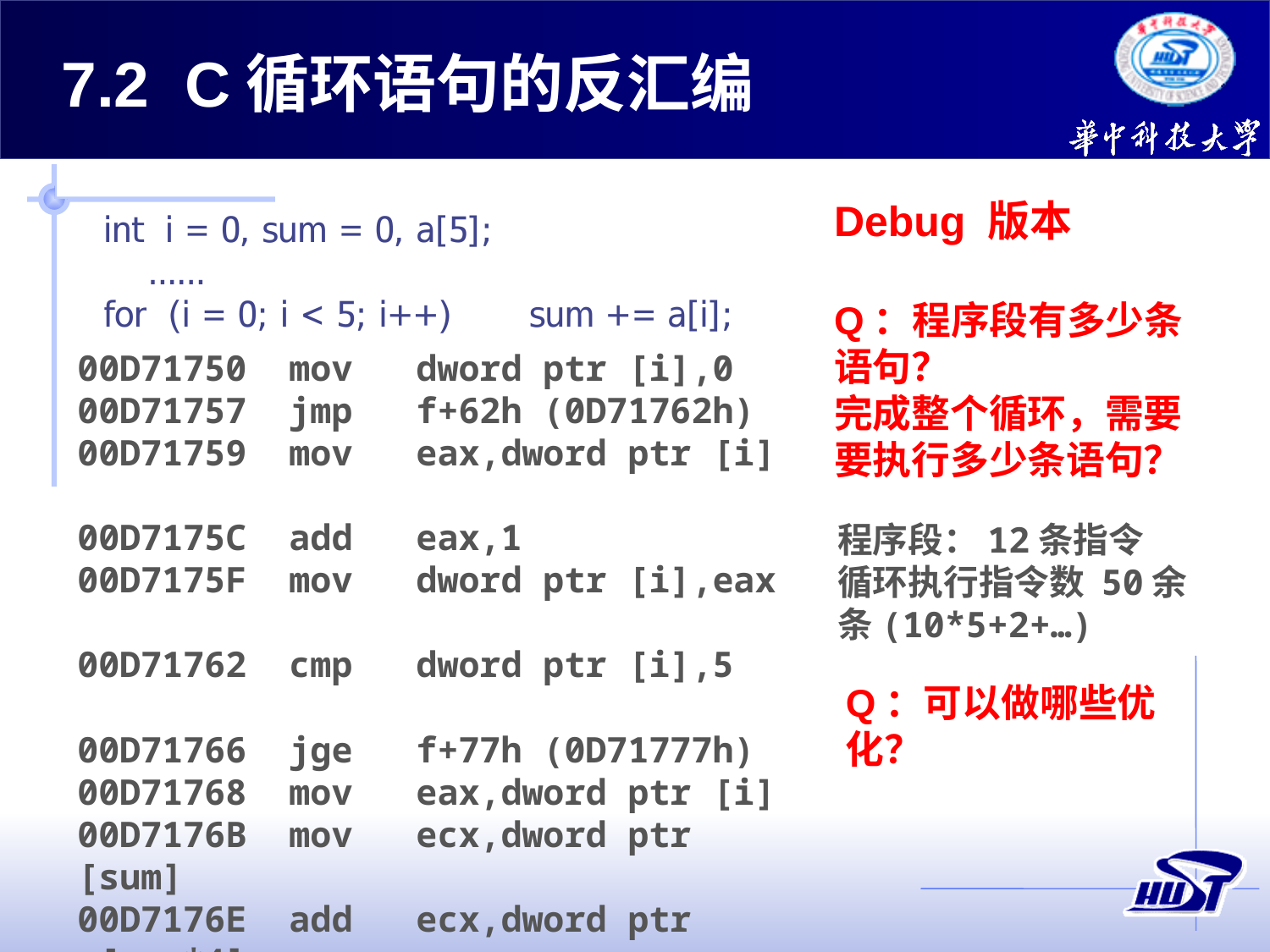

7.2  C循环语句的反汇编
Debug 版本

Q：程序段有多少条语句？
完成整个循环，需要要执行多少条语句？
int  i = 0, sum = 0, a[5];
    ……
for  (i = 0; i < 5; i++)       sum += a[i];
00D71750  mov   dword ptr [i],0
00D71757  jmp   f+62h (0D71762h)
00D71759  mov   eax,dword ptr [i]
00D7175C  add   eax,1
00D7175F  mov   dword ptr [i],eax
00D71762  cmp   dword ptr [i],5
00D71766  jge   f+77h (0D71777h)
00D71768  mov   eax,dword ptr [i]
00D7176B  mov   ecx,dword ptr [sum]
00D7176E  add   ecx,dword ptr a[eax*4]
00D71772  mov   dword ptr [sum],ecx
00D71775  jmp   f+59h (0D71759h)
00D71777  // 循环结束
程序段：12条指令
循环执行指令数 50余条(10*5+2+…)
Q：可以做哪些优化？